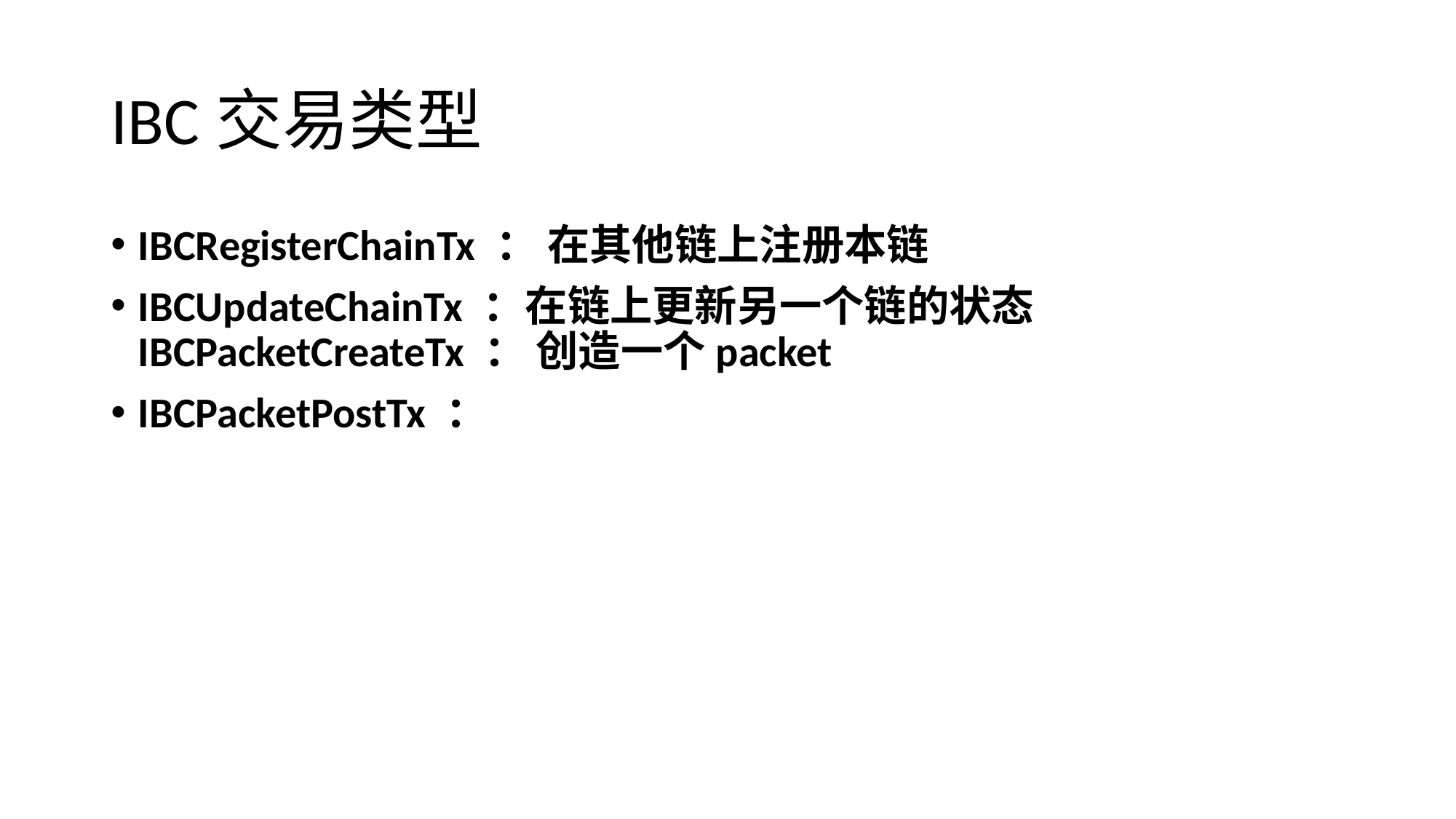

# IBC交易类型
IBCRegisterChainTx ： 在其他链上注册本链
IBCUpdateChainTx ：在链上更新另一个链的状态IBCPacketCreateTx ： 创造一个packet
IBCPacketPostTx ：